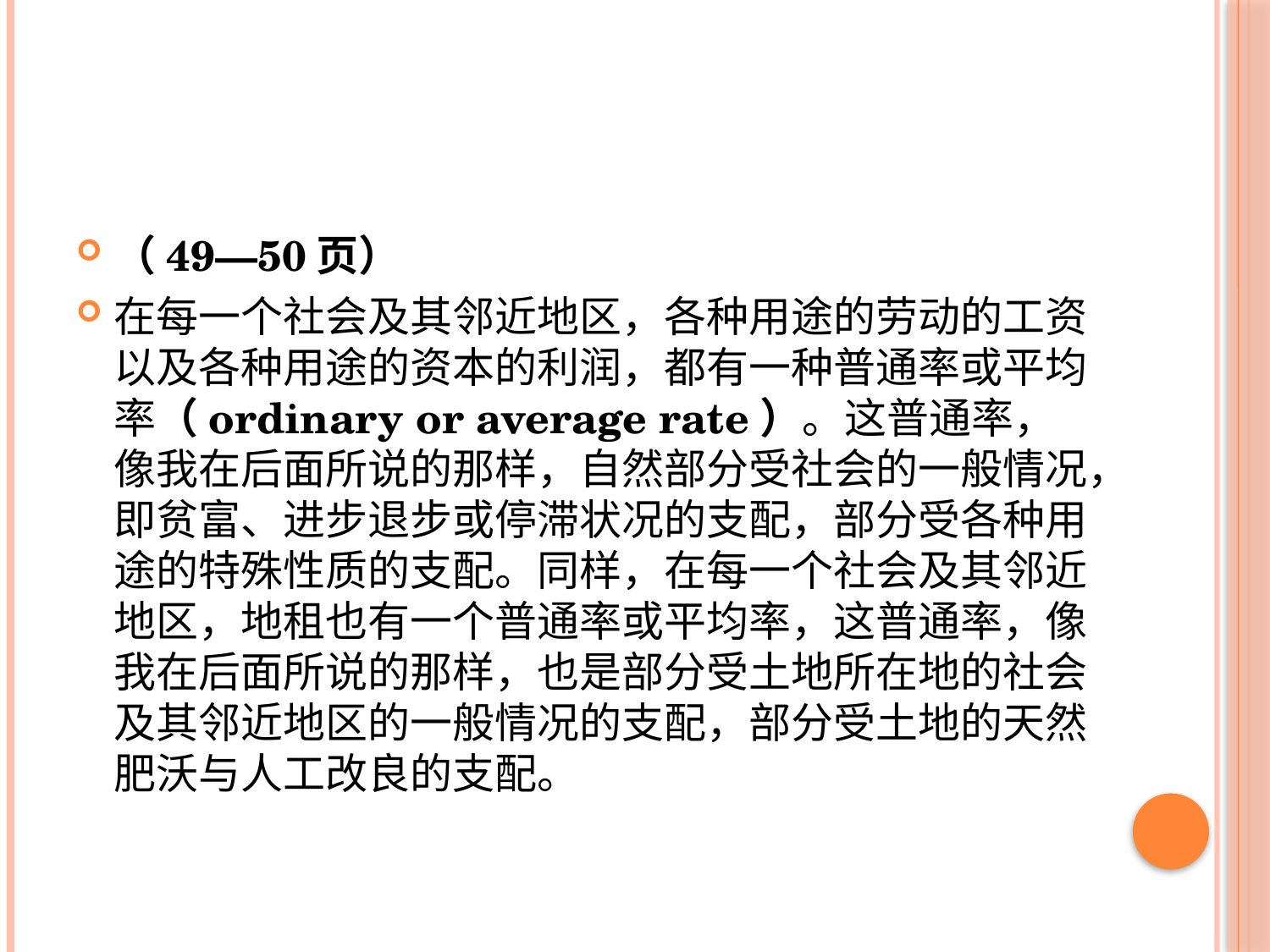

#
（49—50页）
在每一个社会及其邻近地区，各种用途的劳动的工资以及各种用途的资本的利润，都有一种普通率或平均率（ordinary or average rate）。这普通率，像我在后面所说的那样，自然部分受社会的一般情况，即贫富、进步退步或停滞状况的支配，部分受各种用途的特殊性质的支配。同样，在每一个社会及其邻近地区，地租也有一个普通率或平均率，这普通率，像我在后面所说的那样，也是部分受土地所在地的社会及其邻近地区的一般情况的支配，部分受土地的天然肥沃与人工改良的支配。